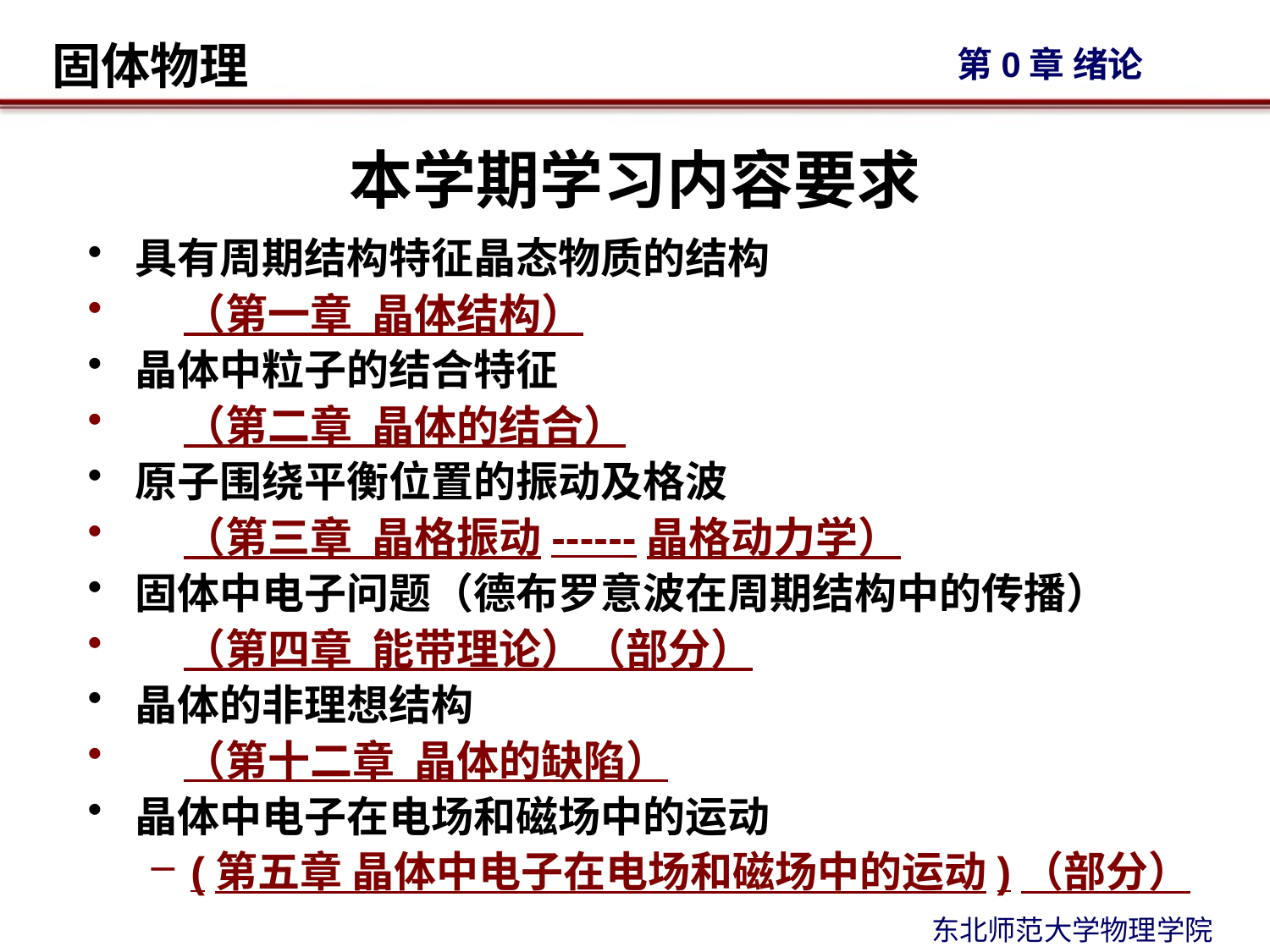

# 本学期学习内容要求
具有周期结构特征晶态物质的结构
    （第一章  晶体结构）
晶体中粒子的结合特征
    （第二章  晶体的结合）
原子围绕平衡位置的振动及格波
    （第三章  晶格振动------晶格动力学）
固体中电子问题（德布罗意波在周期结构中的传播）
    （第四章  能带理论）（部分）
晶体的非理想结构
    （第十二章  晶体的缺陷）
晶体中电子在电场和磁场中的运动
(第五章 晶体中电子在电场和磁场中的运动)（部分）